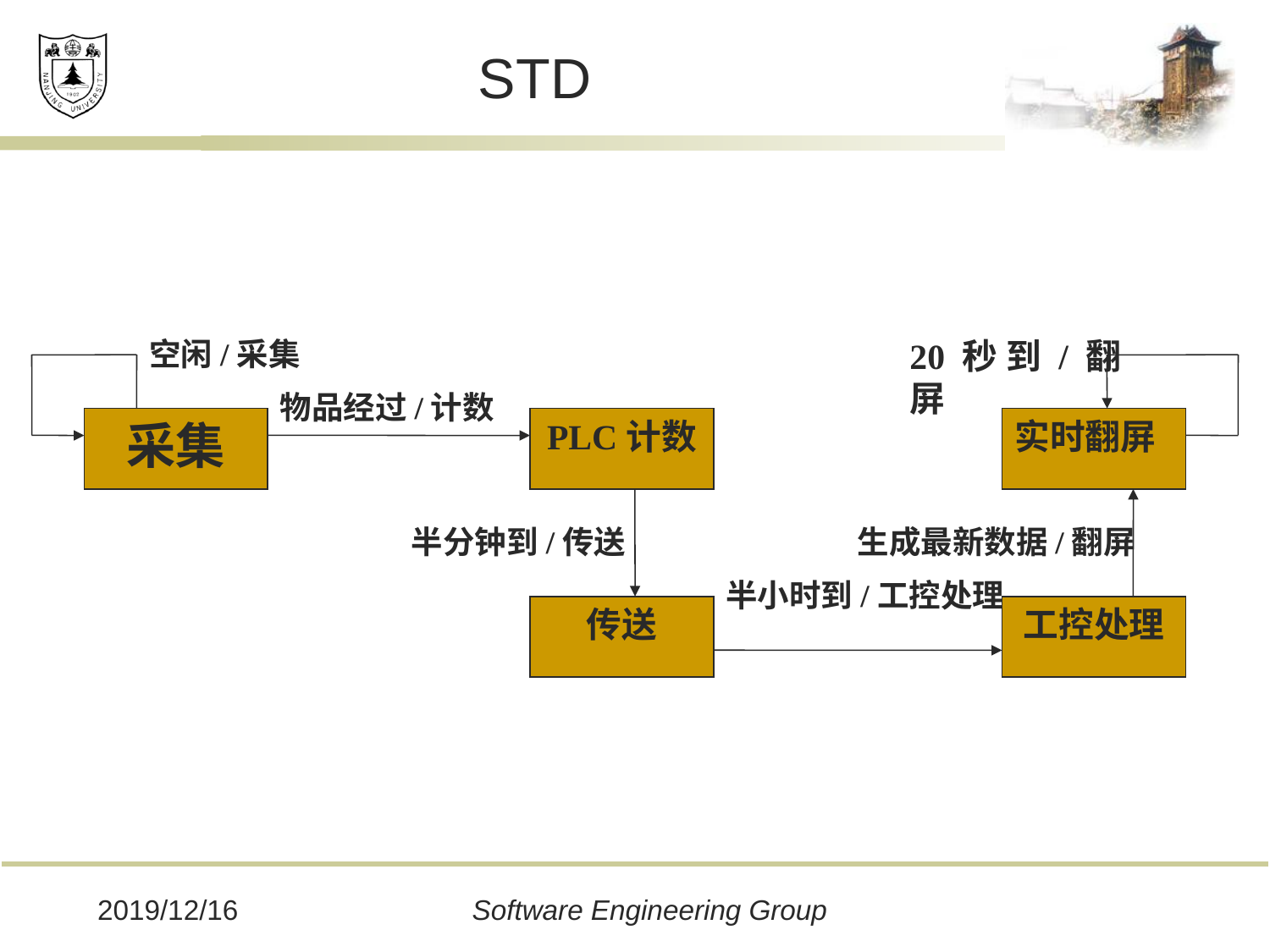

# STD

空闲/采集
20秒到/翻屏

物品经过/计数
采集
PLC计数
实时翻屏

生成最新数据/翻屏
半分钟到/传送
半小时到/工控处理
传送
工控处理

2019/12/16
Software Engineering Group